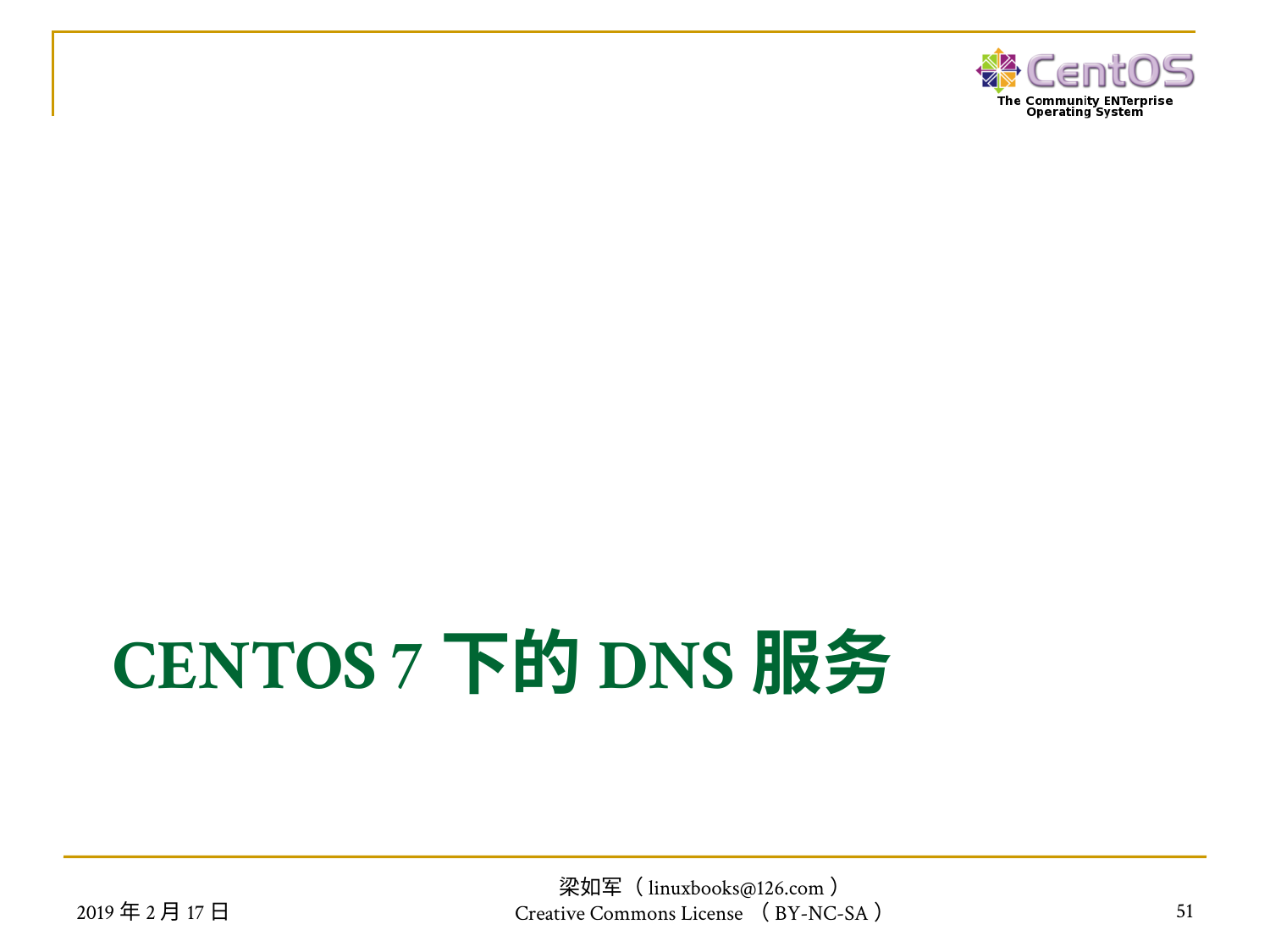

# CentOS 7下的DNS服务
2019年2月17日
51
梁如军（linuxbooks@126.com）
Creative Commons License（BY-NC-SA）